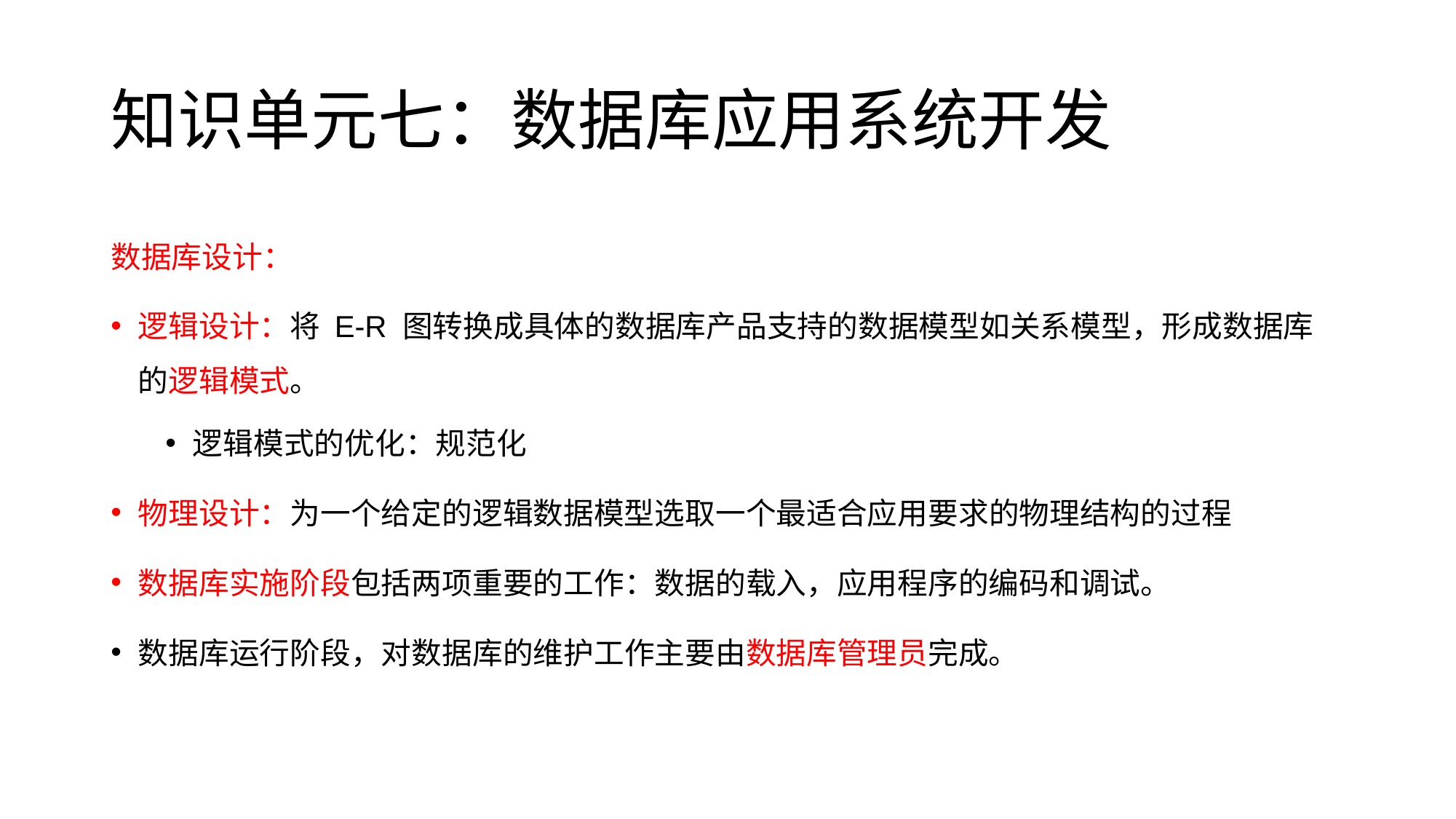

# 知识单元七：数据库应用系统开发
数据库设计：
逻辑设计：将 E-R 图转换成具体的数据库产品支持的数据模型如关系模型，形成数据库的逻辑模式。
逻辑模式的优化：规范化
物理设计：为一个给定的逻辑数据模型选取一个最适合应用要求的物理结构的过程
数据库实施阶段包括两项重要的工作：数据的载入，应用程序的编码和调试。
数据库运行阶段，对数据库的维护工作主要由数据库管理员完成。